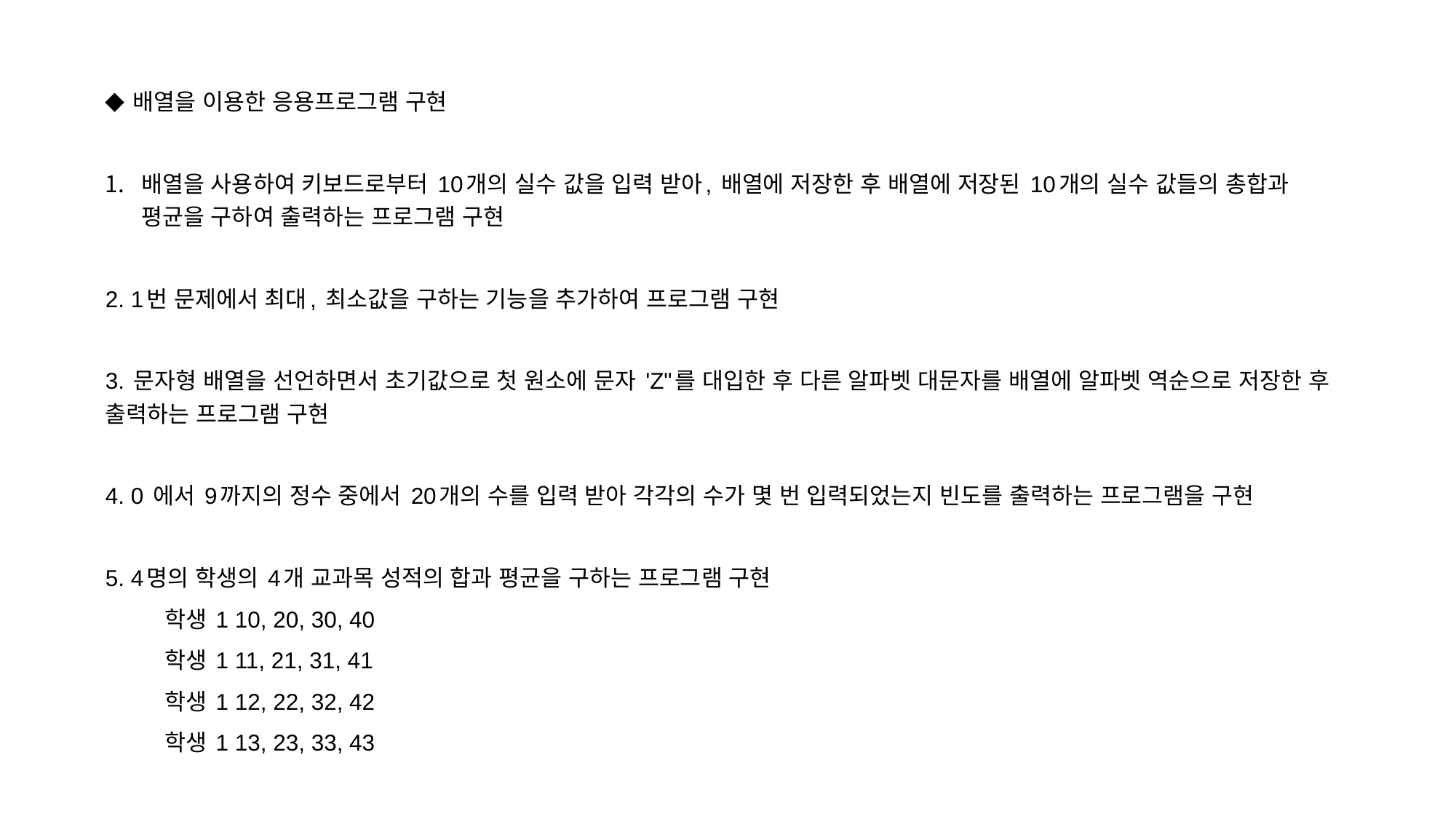

◆ 배열을 이용한 응용프로그램 구현

배열을 사용하여 키보드로부터 10개의 실수 값을 입력 받아, 배열에 저장한 후 배열에 저장된 10개의 실수 값들의 총합과 평균을 구하여 출력하는 프로그램 구현

2. 1번 문제에서 최대, 최소값을 구하는 기능을 추가하여 프로그램 구현

3. 문자형 배열을 선언하면서 초기값으로 첫 원소에 문자 'Z"를 대입한 후 다른 알파벳 대문자를 배열에 알파벳 역순으로 저장한 후 출력하는 프로그램 구현

4. 0 에서 9까지의 정수 중에서 20개의 수를 입력 받아 각각의 수가 몇 번 입력되었는지 빈도를 출력하는 프로그램을 구현

5. 4명의 학생의 4개 교과목 성적의 합과 평균을 구하는 프로그램 구현
	학생 1 10, 20, 30, 40
	학생 1 11, 21, 31, 41
	학생 1 12, 22, 32, 42
	학생 1 13, 23, 33, 43